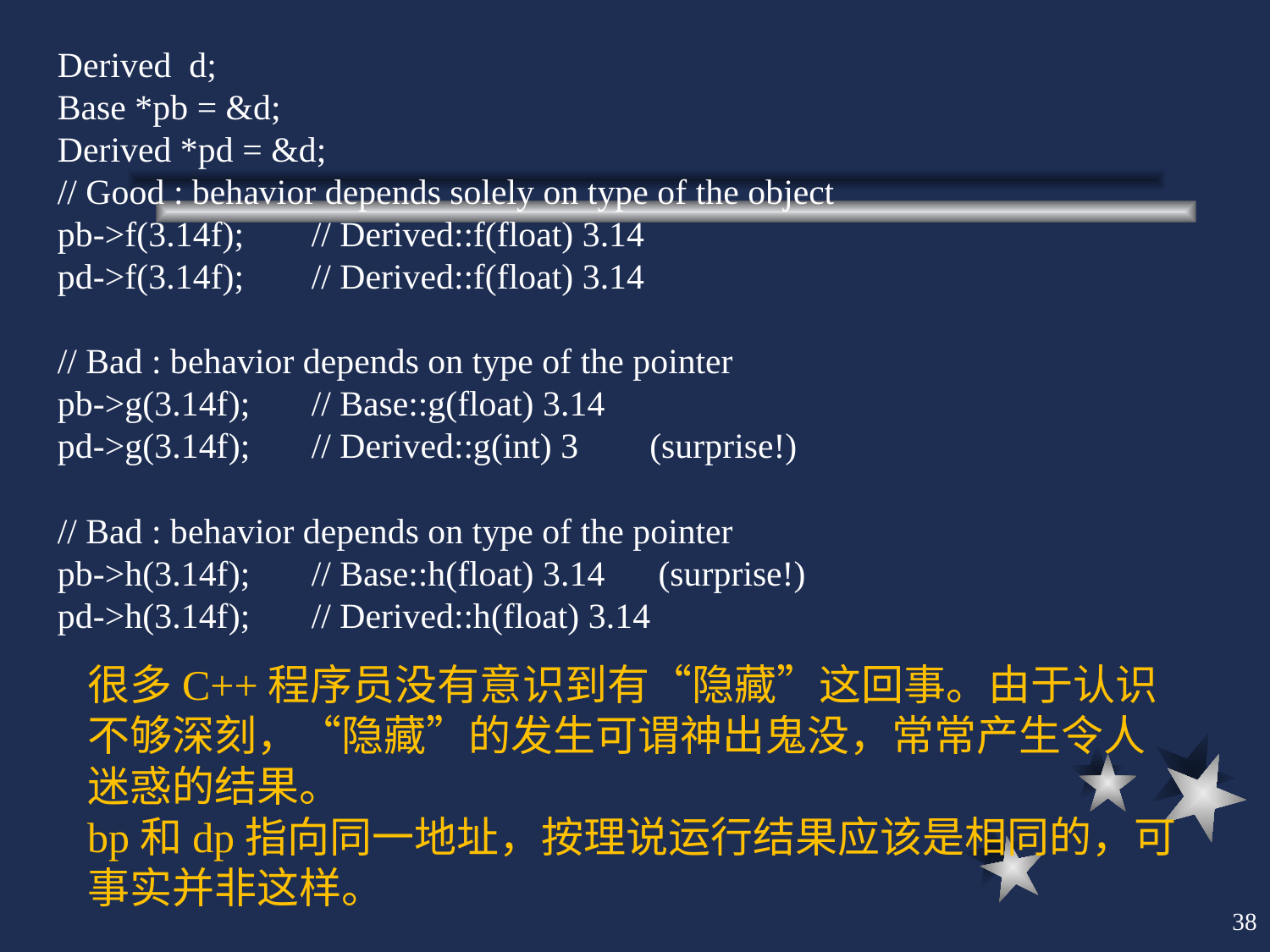

Derived  d;
Base *pb = &d;
Derived *pd = &d;
// Good : behavior depends solely on type of the object
pb->f(3.14f);	// Derived::f(float) 3.14
pd->f(3.14f);	// Derived::f(float) 3.14

// Bad : behavior depends on type of the pointer
pb->g(3.14f);	// Base::g(float) 3.14
pd->g(3.14f);	// Derived::g(int) 3        (surprise!)

// Bad : behavior depends on type of the pointer
pb->h(3.14f);	// Base::h(float) 3.14      (surprise!)
pd->h(3.14f);	// Derived::h(float) 3.14
很多C++程序员没有意识到有“隐藏”这回事。由于认识不够深刻，“隐藏”的发生可谓神出鬼没，常常产生令人迷惑的结果。
bp和dp指向同一地址，按理说运行结果应该是相同的，可事实并非这样。
38